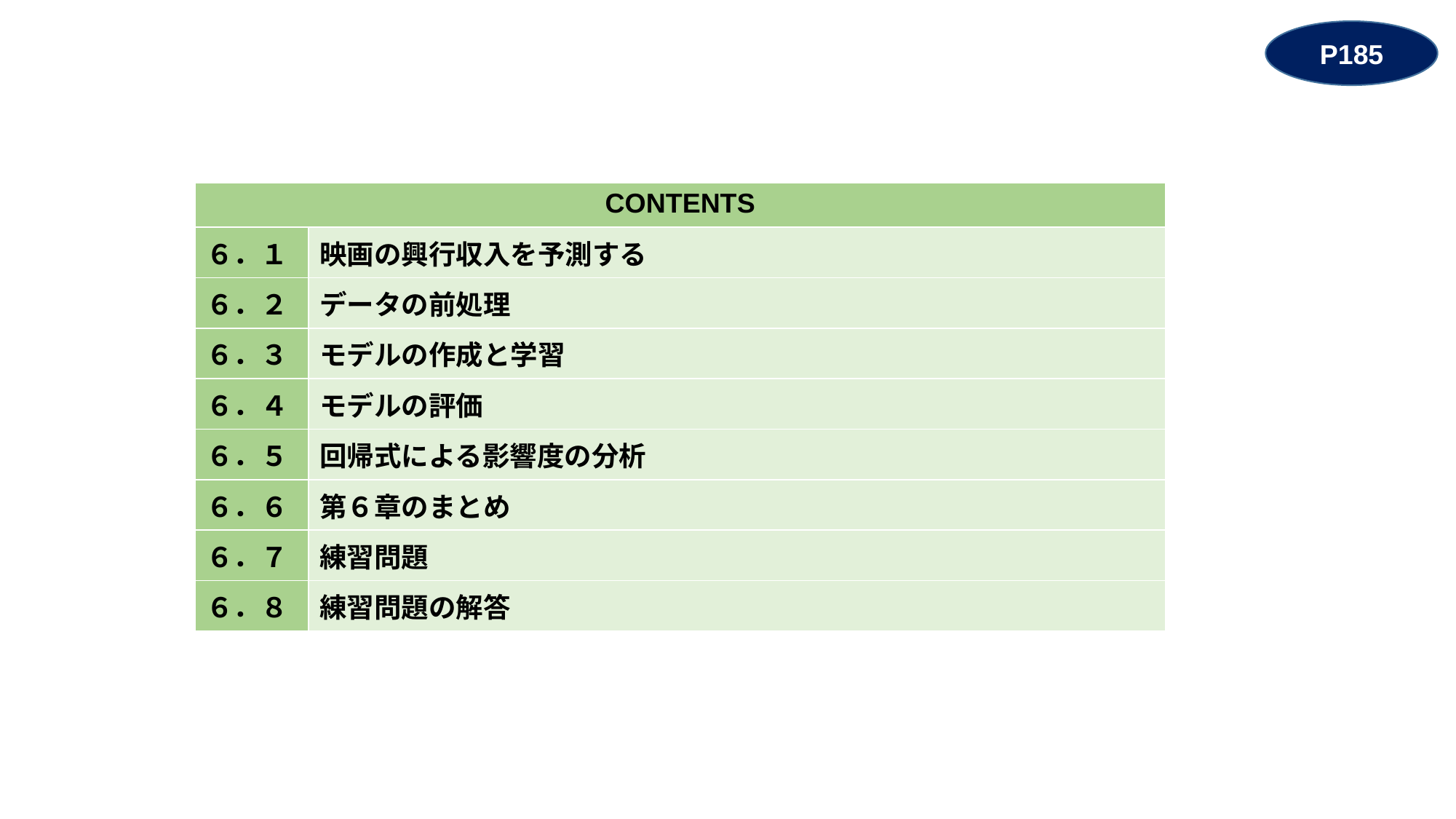

P185
| CONTENTS |  |
| --- | --- |
| ６．１ | 映画の興行収入を予測する |
| ６．２ | データの前処理 |
| ６．３ | モデルの作成と学習 |
| ６．４ | モデルの評価 |
| ６．５ | 回帰式による影響度の分析 |
| ６．６ | 第６章のまとめ |
| ６．７ | 練習問題 |
| ６．８ | 練習問題の解答 |